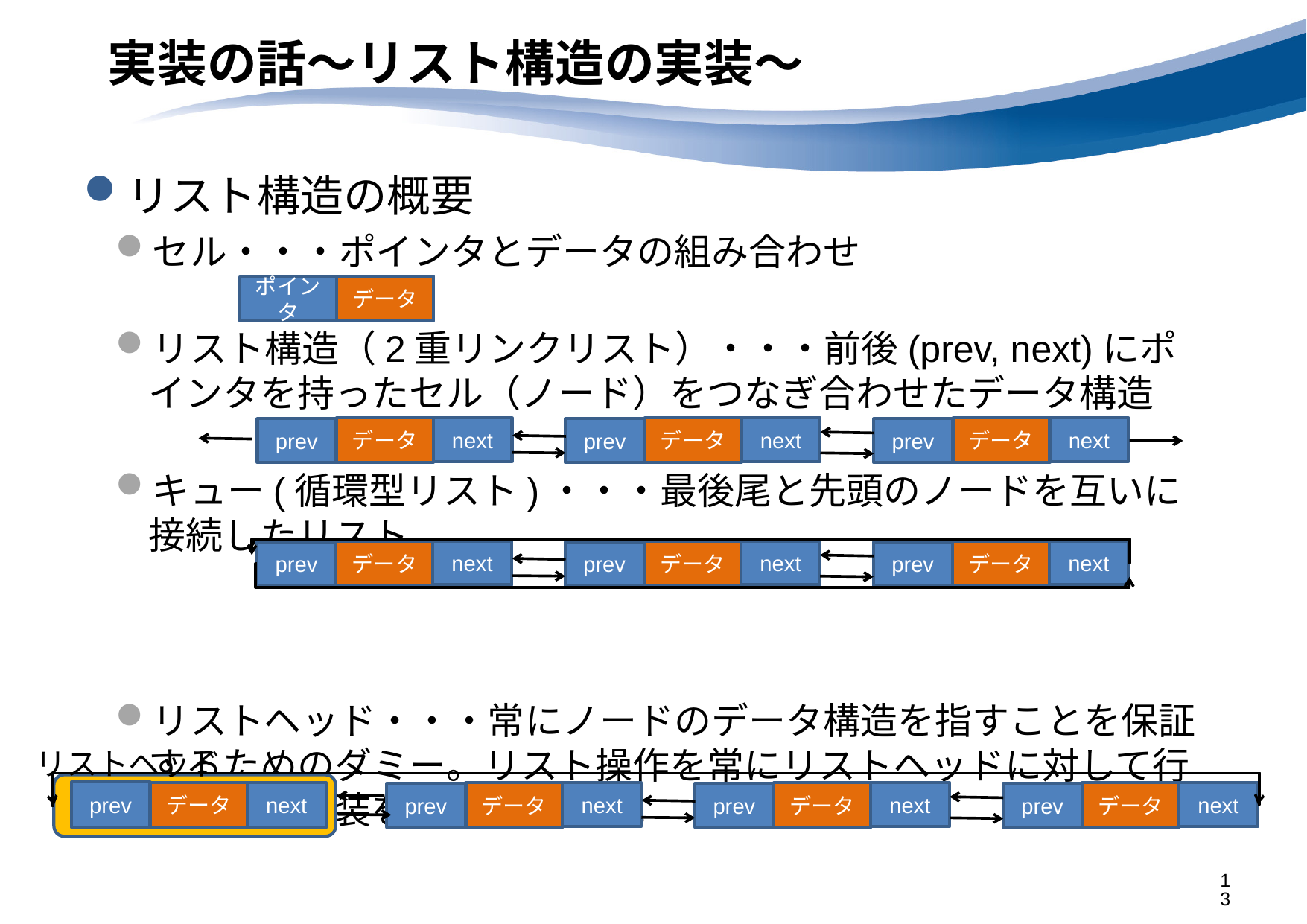

# 実装の話～リスト構造の実装～
リスト構造の概要
セル・・・ポインタとデータの組み合わせ
リスト構造（2重リンクリスト）・・・前後(prev, next)にポインタを持ったセル（ノード）をつなぎ合わせたデータ構造
キュー(循環型リスト)・・・最後尾と先頭のノードを互いに接続したリスト

リストヘッド・・・常にノードのデータ構造を指すことを保証するためのダミー。リスト操作を常にリストヘッドに対して行うことで実装を単純化できる。
データ
ポインタ
データ
next
データ
next
データ
next
prev
prev
prev
データ
next
データ
next
データ
next
prev
prev
prev
リストヘッド

prev
データ
next
データ
next
データ
next
データ
next
prev
prev
prev
13